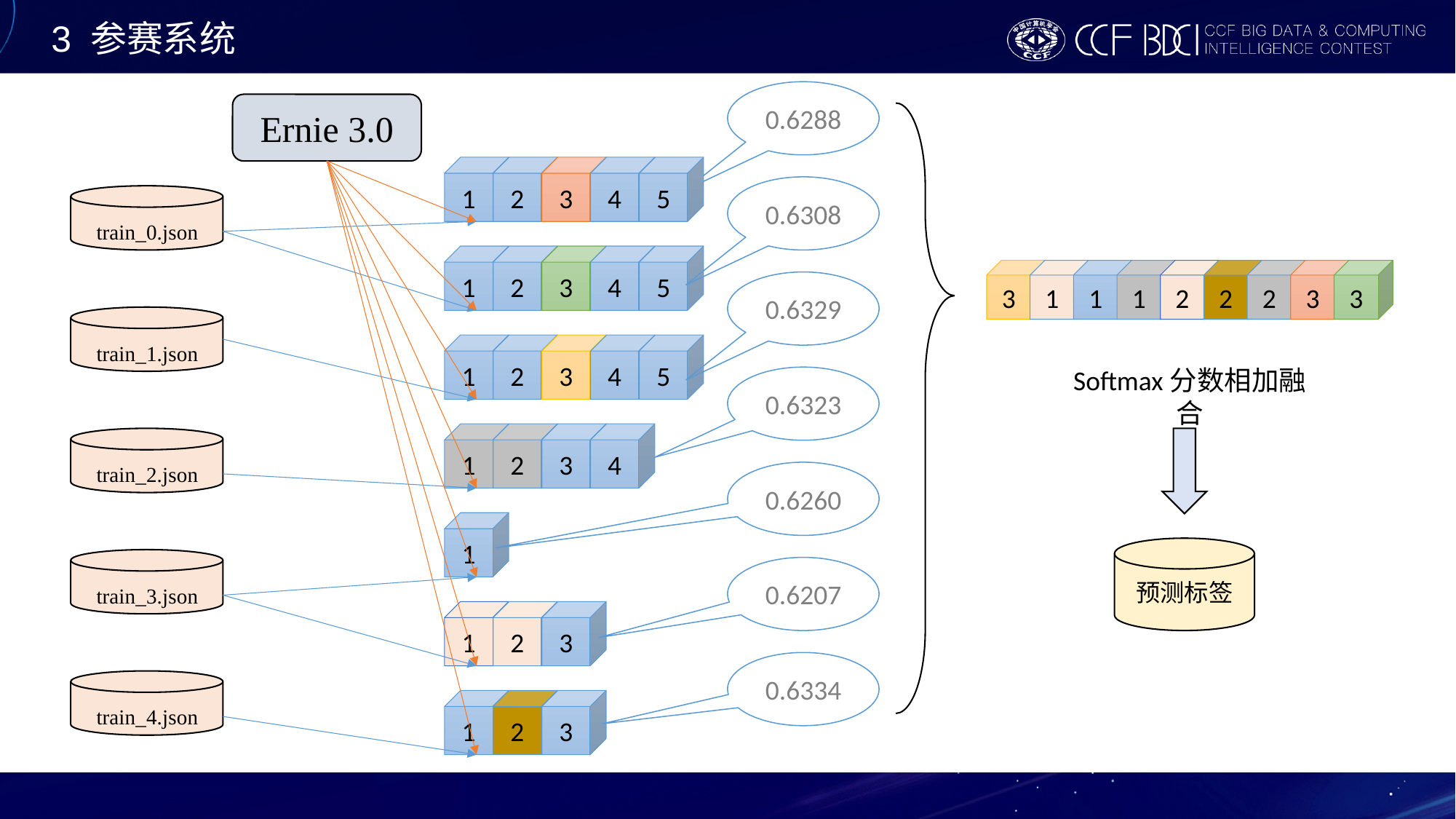

3 参赛系统
0.6288
Ernie 3.0

1
2
3
4
5
0.6308

train_0.json
1
2
3
4
5
3
1
1
1
2
2
2
3
3
0.6329

train_1.json
1
2
3
4
5
Softmax分数相加融合
0.6323
1
2
3
4

train_2.json
0.6260
1
预测标签

train_3.json
0.6207
1
2
3
0.6334

train_4.json
1
2
3